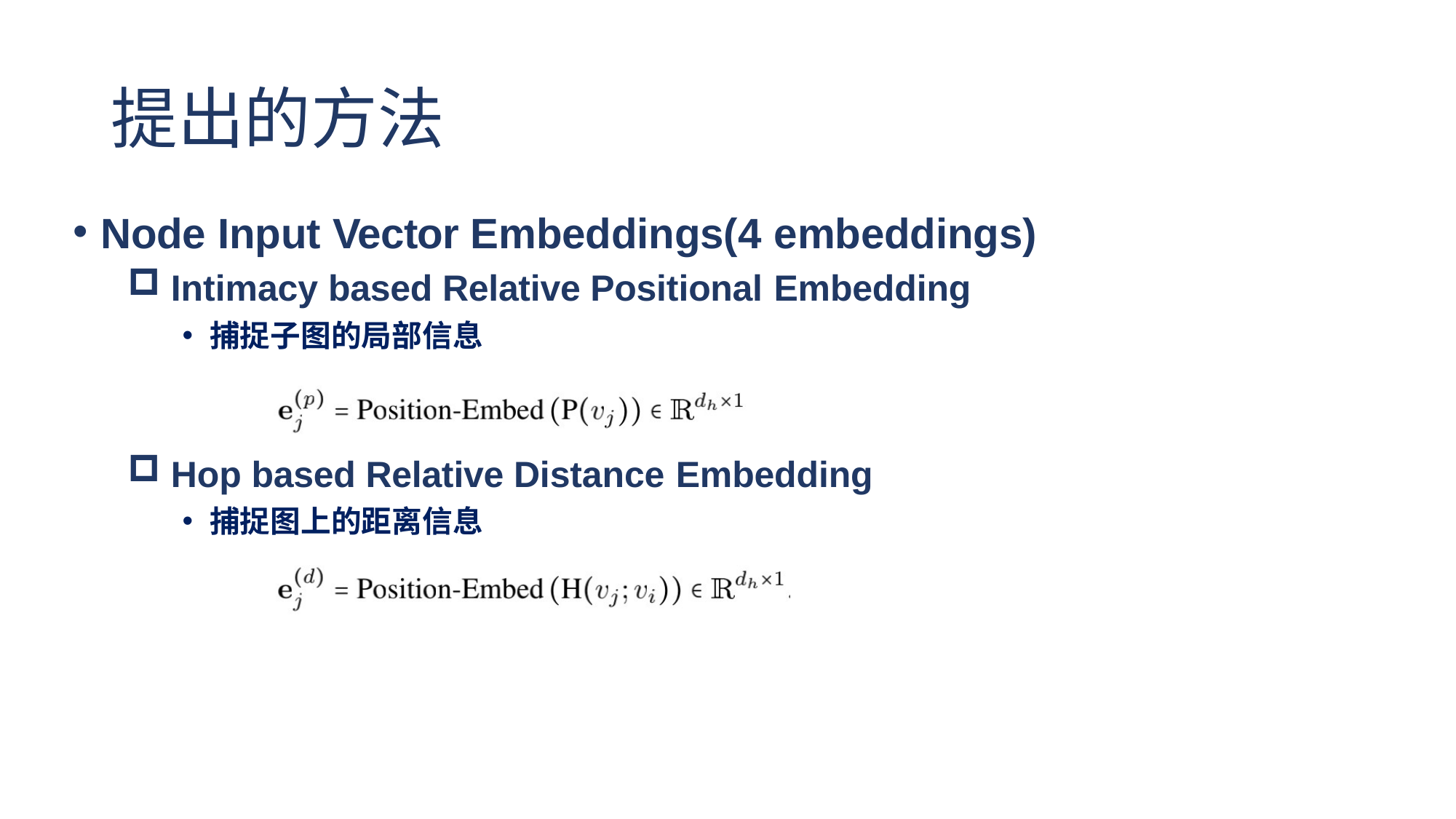

# 提出的方法
Node Input Vector Embeddings(4 embeddings)
Intimacy based Relative Positional Embedding
捕捉子图的局部信息

Hop based Relative Distance Embedding
捕捉图上的距离信息